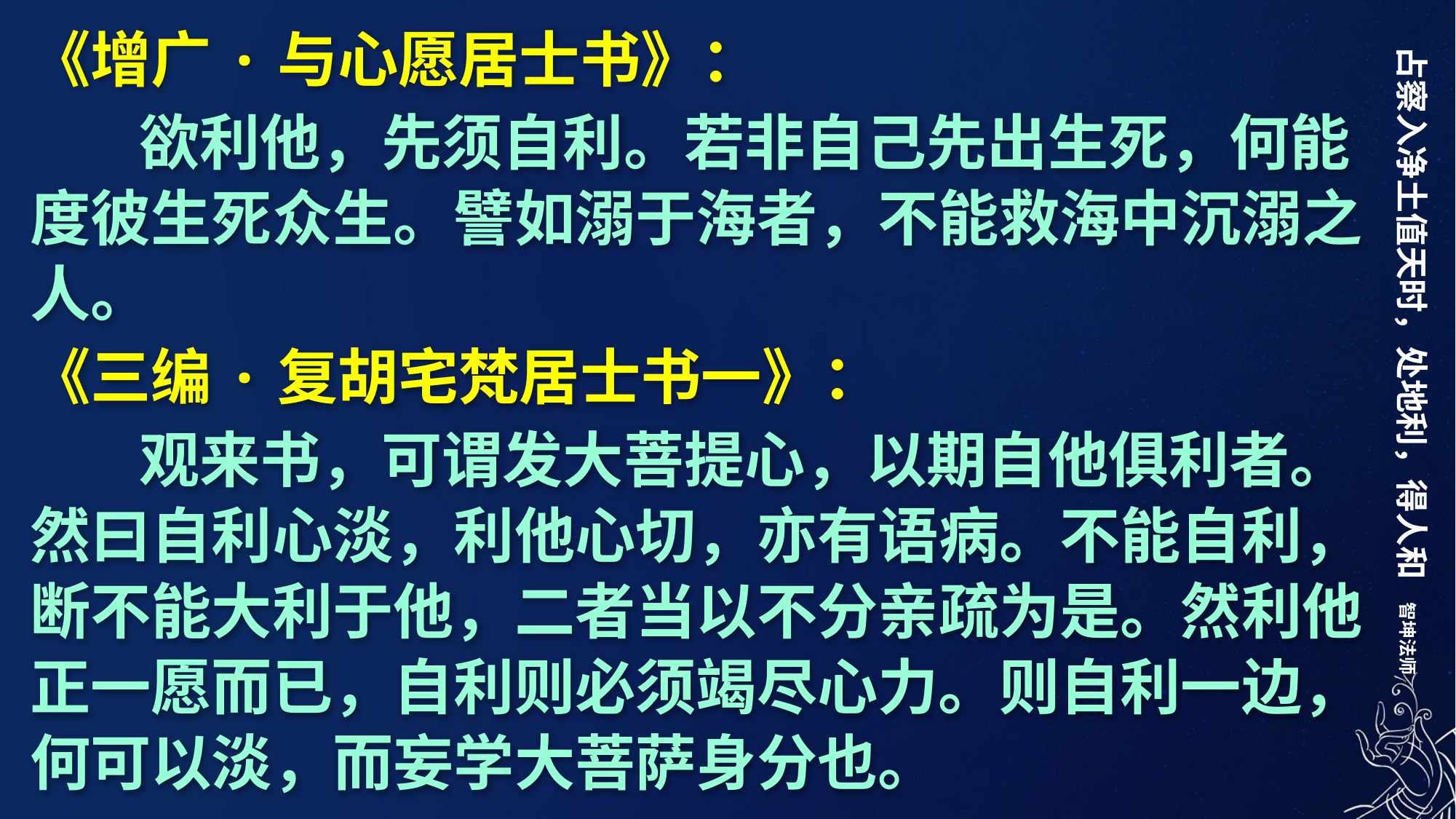

《增广·与心愿居士书》：
	欲利他，先须自利。若非自己先出生死，何能度彼生死众生。譬如溺于海者，不能救海中沉溺之人。
《三编·复胡宅梵居士书一》：
	观来书，可谓发大菩提心，以期自他俱利者。然曰自利心淡，利他心切，亦有语病。不能自利，断不能大利于他，二者当以不分亲疏为是。然利他正一愿而已，自利则必须竭尽心力。则自利一边，何可以淡，而妄学大菩萨身分也。